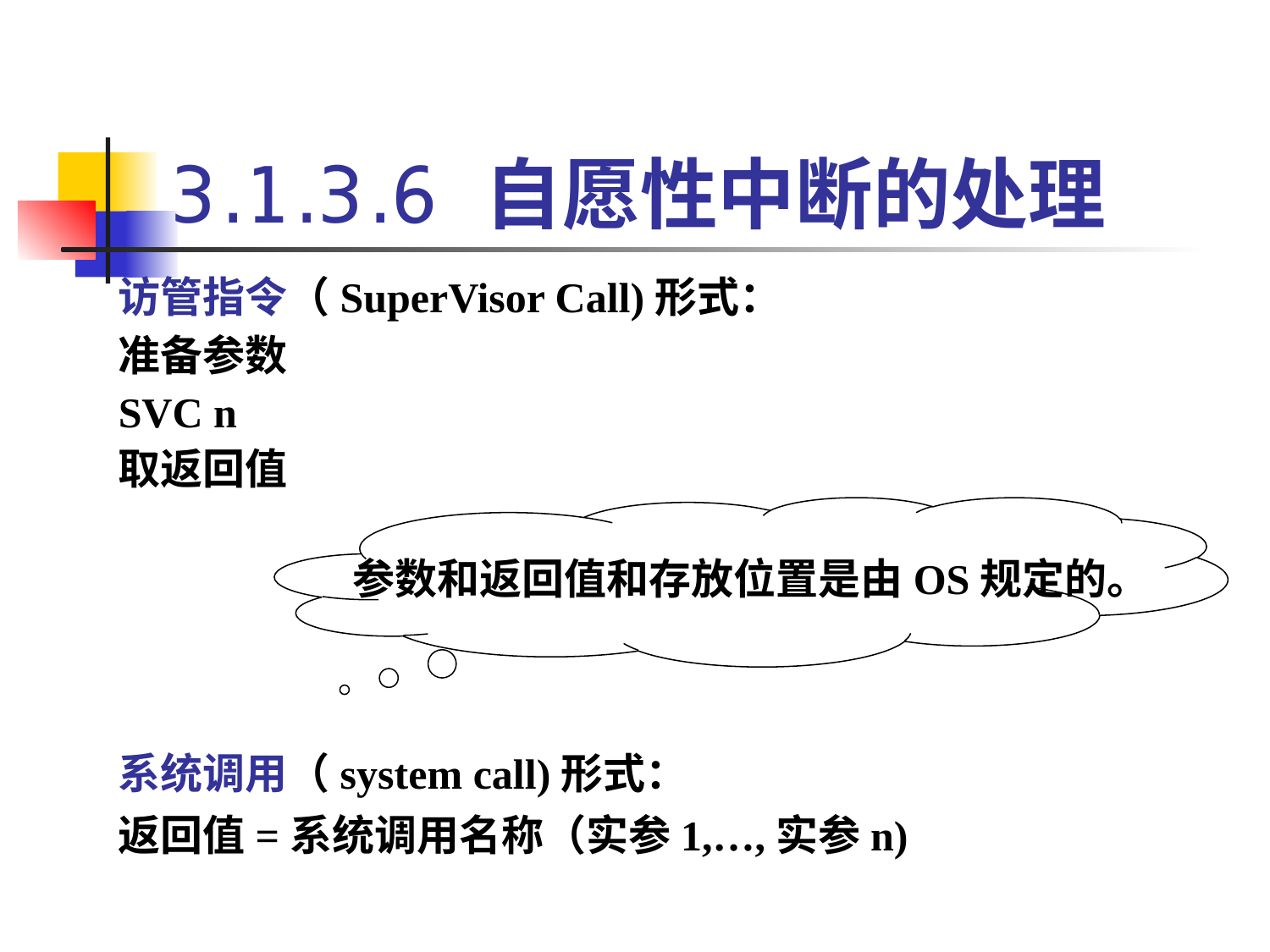

# 3.1.3.6 自愿性中断的处理
访管指令（SuperVisor Call)形式：
准备参数
SVC n
取返回值
      参数和返回值和存放位置是由OS规定的。
系统调用（system call)形式：
返回值=系统调用名称（实参1,…,实参n)